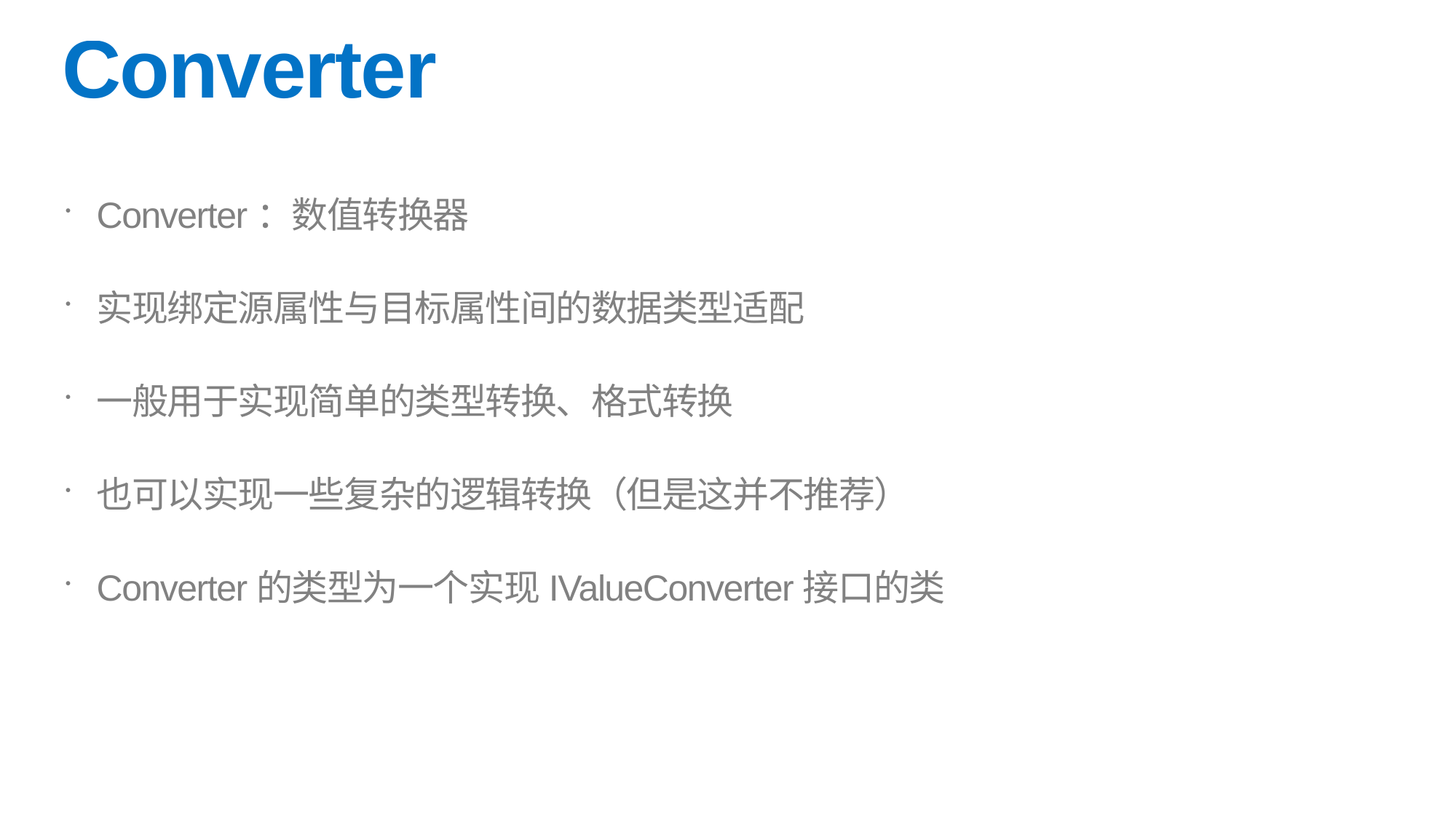

# Converter
Converter：数值转换器

实现绑定源属性与目标属性间的数据类型适配

一般用于实现简单的类型转换、格式转换

也可以实现一些复杂的逻辑转换（但是这并不推荐）

Converter的类型为一个实现IValueConverter接口的类